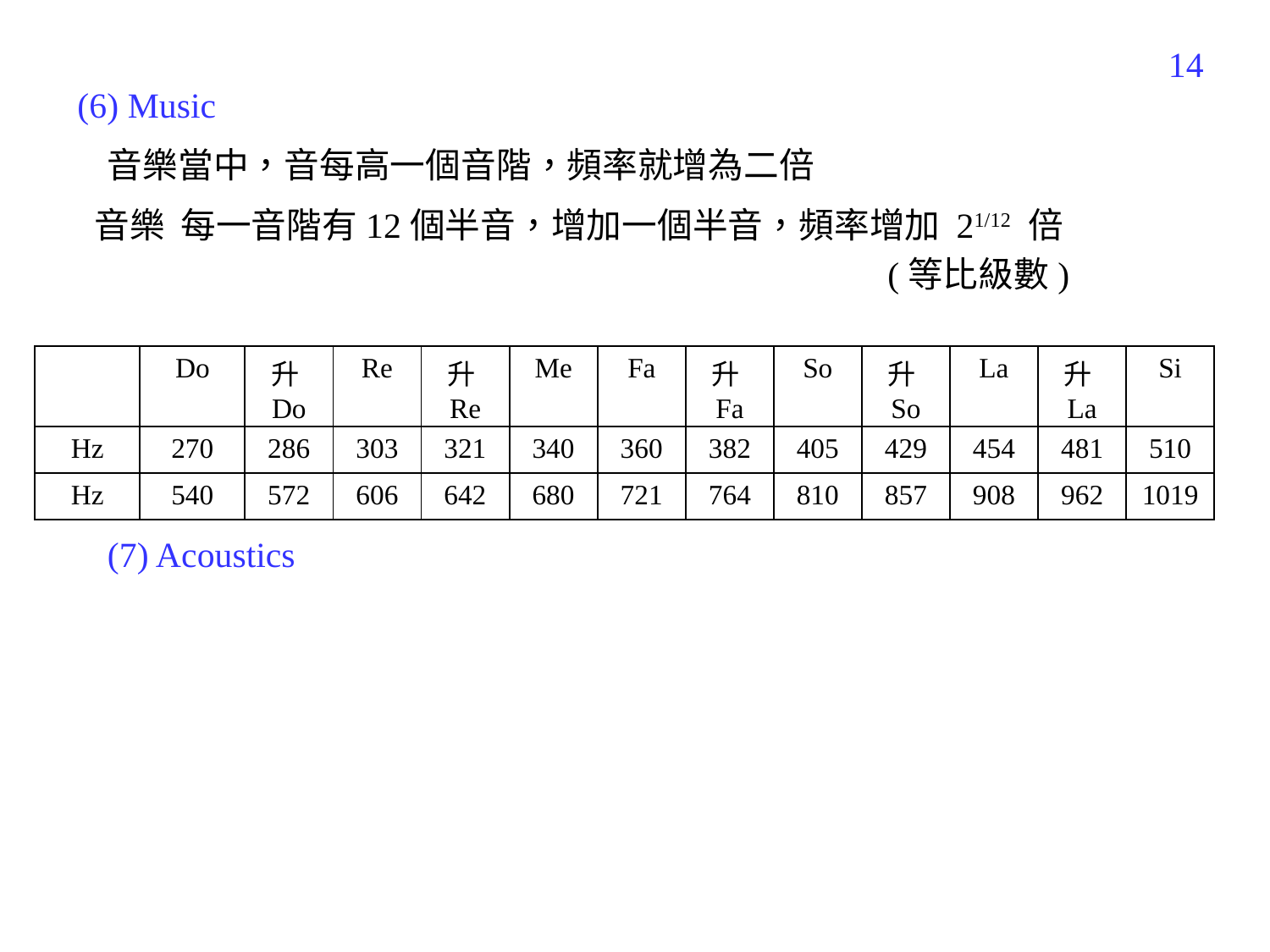

14
(6) Music
音樂當中，音每高一個音階，頻率就增為二倍
音樂  每一音階有12個半音，增加一個半音，頻率增加 21/12 倍
(等比級數)
|  | Do | 升Do | Re | 升Re | Me | Fa | 升Fa | So | 升So | La | 升La | Si |
| --- | --- | --- | --- | --- | --- | --- | --- | --- | --- | --- | --- | --- |
| Hz | 270 | 286 | 303 | 321 | 340 | 360 | 382 | 405 | 429 | 454 | 481 | 510 |
| Hz | 540 | 572 | 606 | 642 | 680 | 721 | 764 | 810 | 857 | 908 | 962 | 1019 |
(7) Acoustics